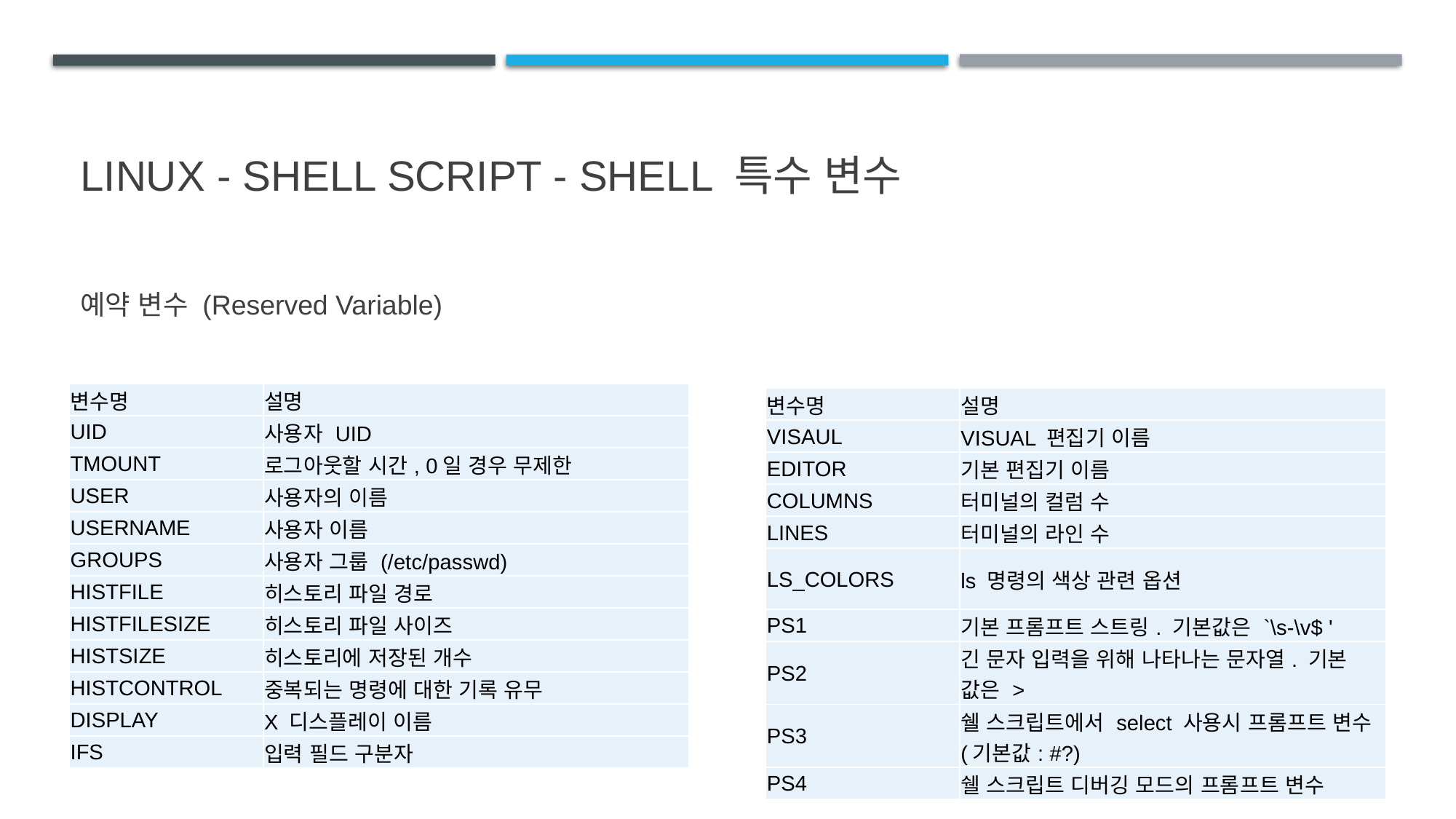

# Linux - shell script - Shell 특수 변수
예약 변수 (Reserved Variable)
| 변수명 | 설명 |
| --- | --- |
| UID | 사용자 UID |
| TMOUNT | 로그아웃할 시간, 0일 경우 무제한 |
| USER | 사용자의 이름 |
| USERNAME | 사용자 이름 |
| GROUPS | 사용자 그룹 (/etc/passwd) |
| HISTFILE | 히스토리 파일 경로 |
| HISTFILESIZE | 히스토리 파일 사이즈 |
| HISTSIZE | 히스토리에 저장된 개수 |
| HISTCONTROL | 중복되는 명령에 대한 기록 유무 |
| DISPLAY | X 디스플레이 이름 |
| IFS | 입력 필드 구분자 |
| 변수명 | 설명 |
| --- | --- |
| VISAUL | VISUAL 편집기 이름 |
| EDITOR | 기본 편집기 이름 |
| COLUMNS | 터미널의 컬럼 수 |
| LINES | 터미널의 라인 수 |
| LS\_COLORS | ls 명령의 색상 관련 옵션 |
| PS1 | 기본 프롬프트 스트링. 기본값은 `\s-\v$ ' |
| PS2 | 긴 문자 입력을 위해 나타나는 문자열. 기본 값은 > |
| PS3 | 쉘 스크립트에서 select 사용시 프롬프트 변수(기본값: #?) |
| PS4 | 쉘 스크립트 디버깅 모드의 프롬프트 변수 |
2021-05-31